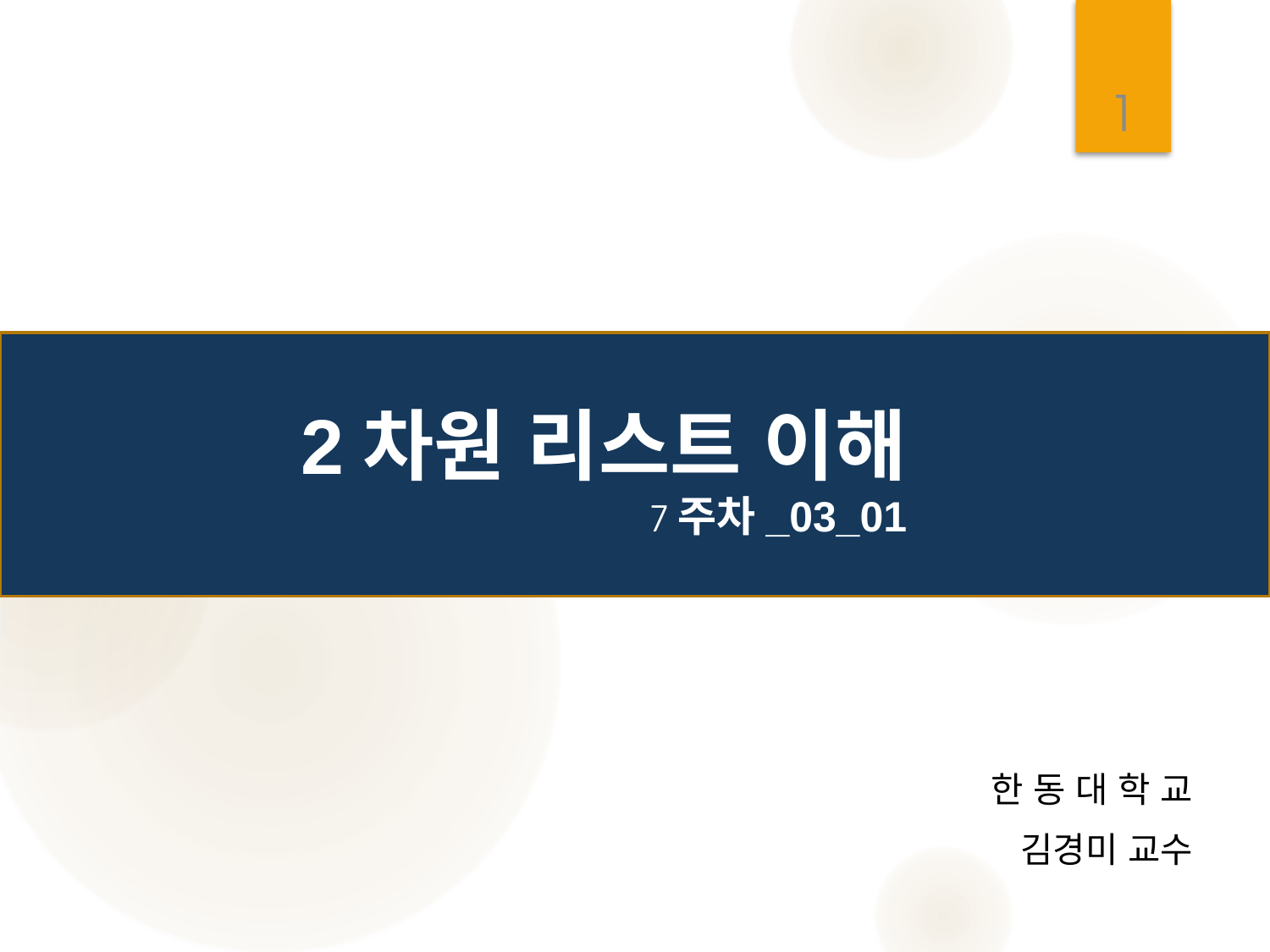

1

# 2차원 리스트 이해 7주차_03_01
한 동 대 학 교
 김경미 교수